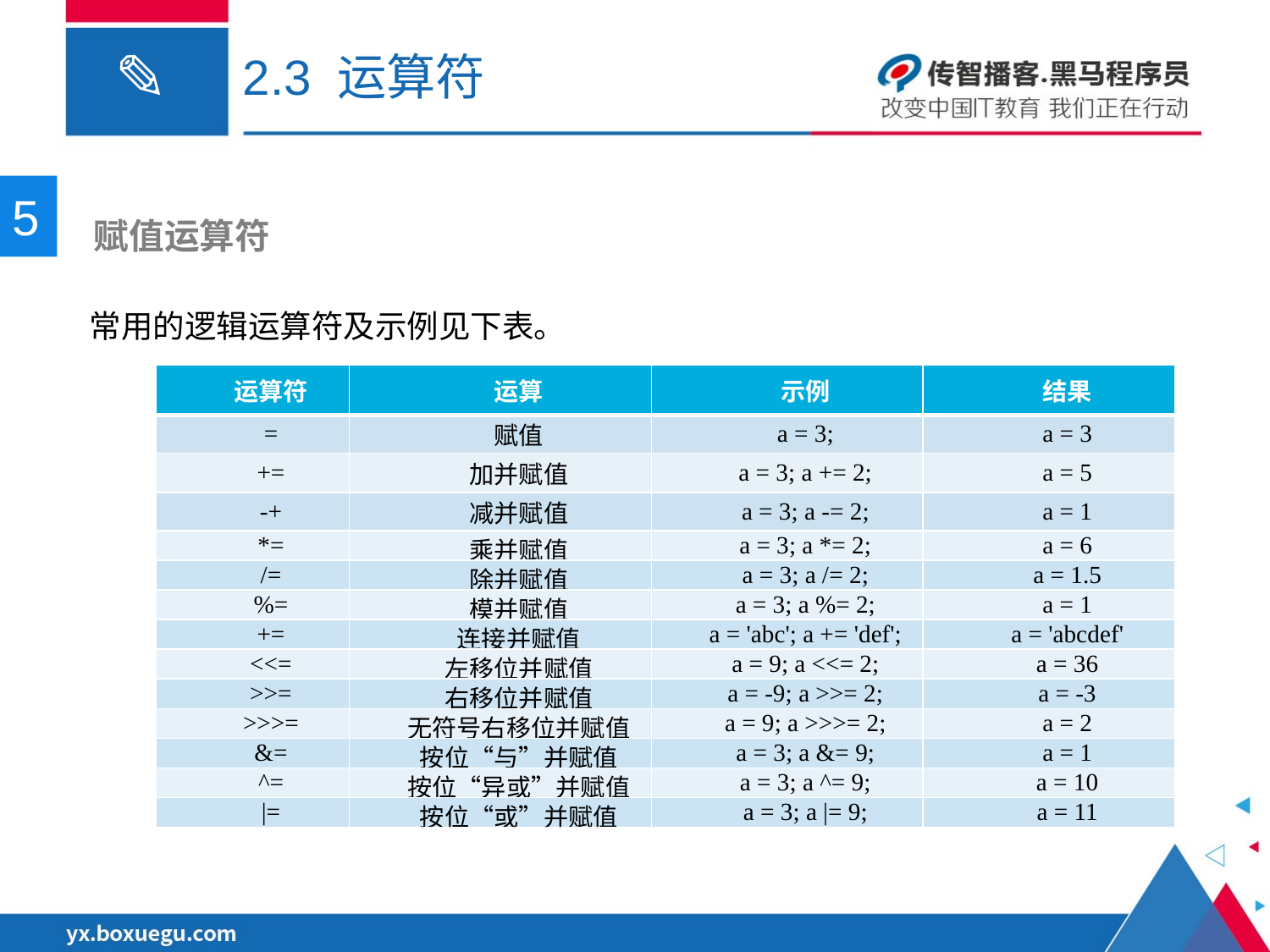

# 2.3 运算符

5
  赋值运算符
常用的逻辑运算符及示例见下表。
| 运算符 | 运算 | 示例 | 结果 |
| --- | --- | --- | --- |
| = | 赋值 | a = 3; | a = 3 |
| += | 加并赋值 | a = 3; a += 2; | a = 5 |
| -+ | 减并赋值 | a = 3; a -= 2; | a = 1 |
| \*= | 乘并赋值 | a = 3; a \*= 2; | a = 6 |
| /= | 除并赋值 | a = 3; a /= 2; | a = 1.5 |
| %= | 模并赋值 | a = 3; a %= 2; | a = 1 |
| += | 连接并赋值 | a = 'abc'; a += 'def'; | a = 'abcdef' |
| <<= | 左移位并赋值 | a = 9; a <<= 2; | a = 36 |
| >>= | 右移位并赋值 | a = -9; a >>= 2; | a = -3 |
| >>>= | 无符号右移位并赋值 | a = 9; a >>>= 2; | a = 2 |
| &= | 按位“与”并赋值 | a = 3; a &= 9; | a = 1 |
| ^= | 按位“异或”并赋值 | a = 3; a ^= 9; | a = 10 |
| |= | 按位“或”并赋值 | a = 3; a |= 9; | a = 11 |